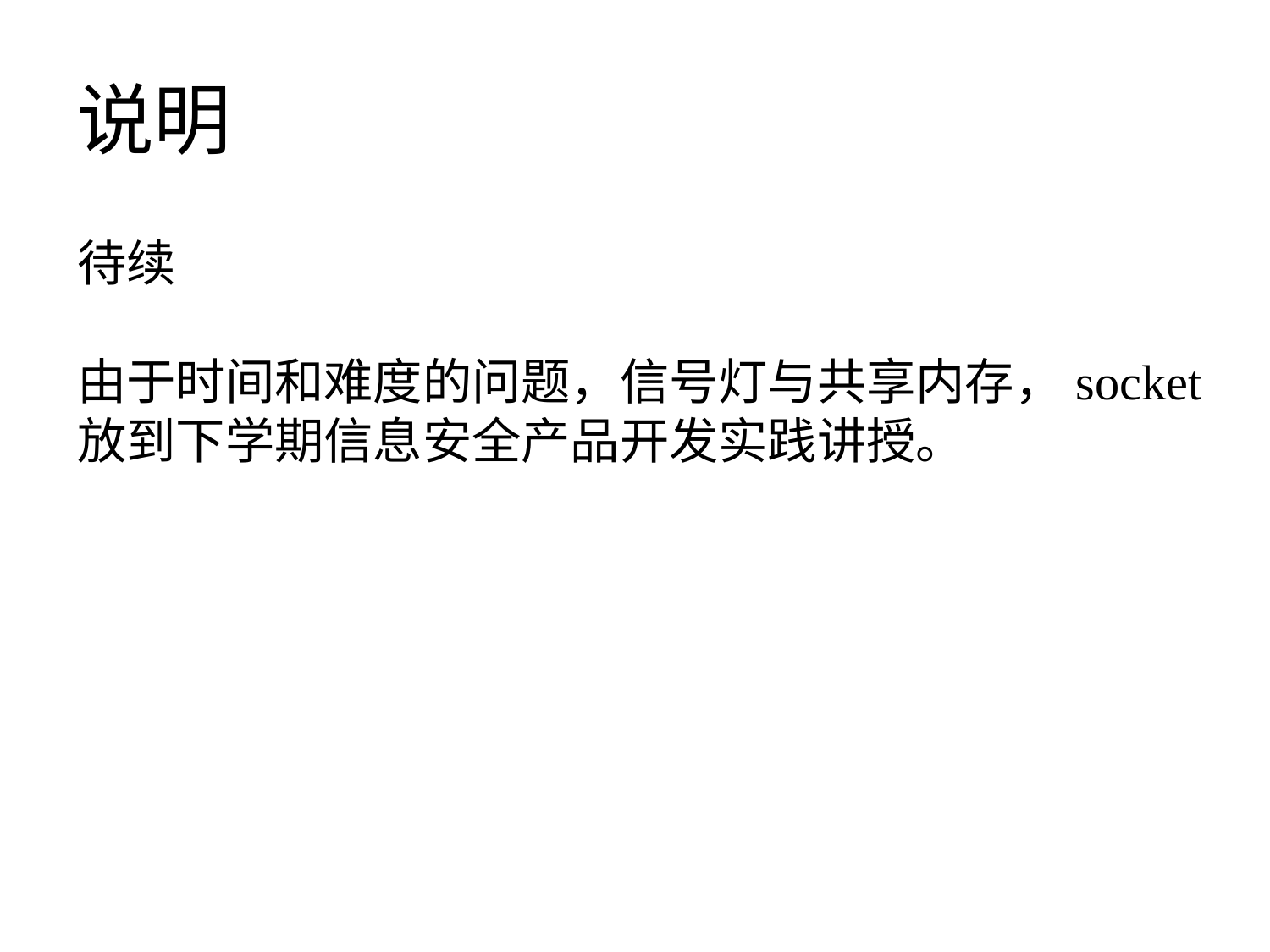

# 说明
待续

由于时间和难度的问题，信号灯与共享内存，socket放到下学期信息安全产品开发实践讲授。